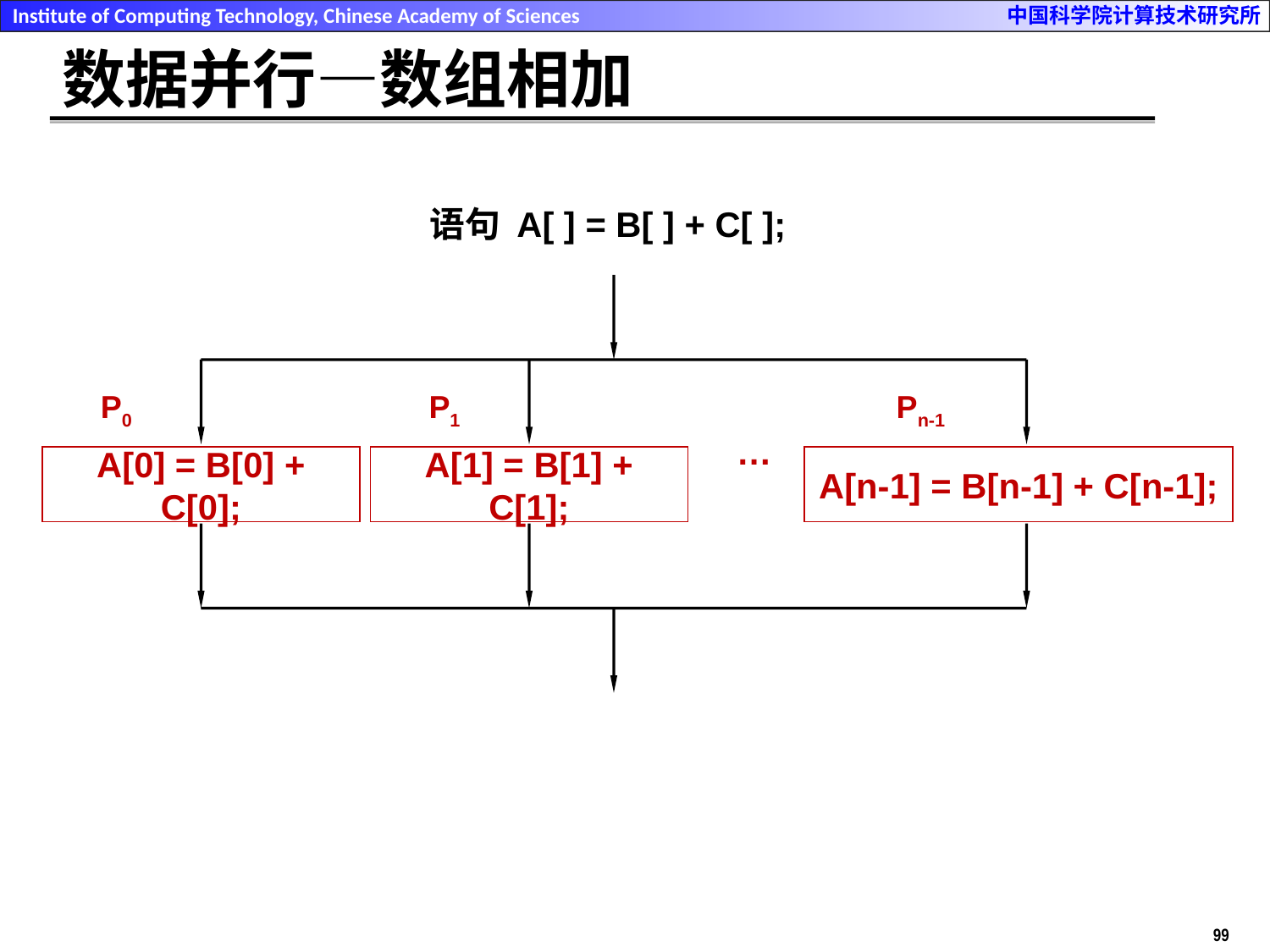

# 数据并行—数组相加
语句 A[ ] = B[ ] + C[ ];

P0
P1
Pn-1
…
A[0] = B[0] + C[0];
A[1] = B[1] + C[1];
A[n-1] = B[n-1] + C[n-1];